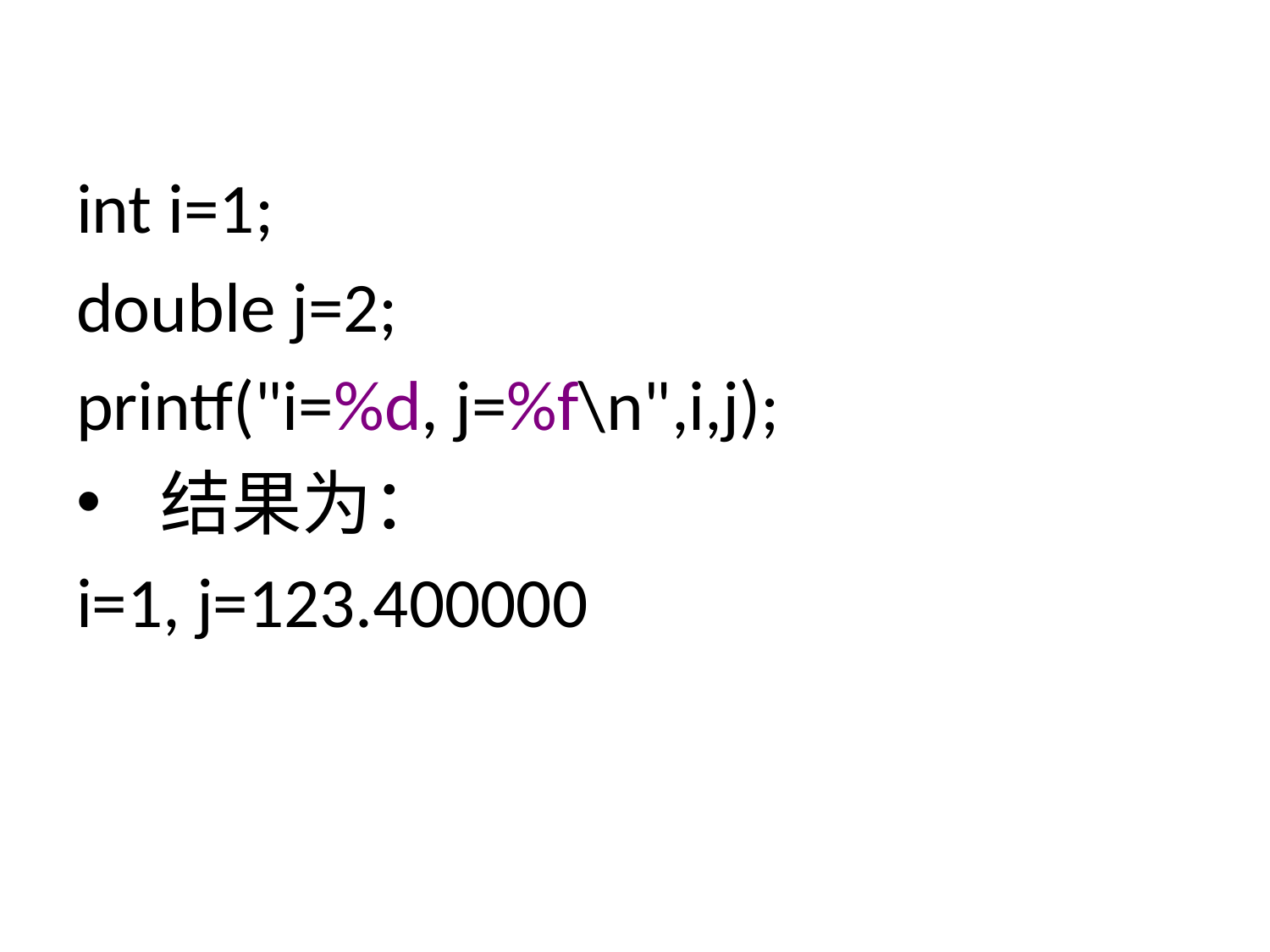

int i=1;
double j=2;
printf("i=%d, j=%f\n",i,j);
结果为：
i=1, j=123.400000